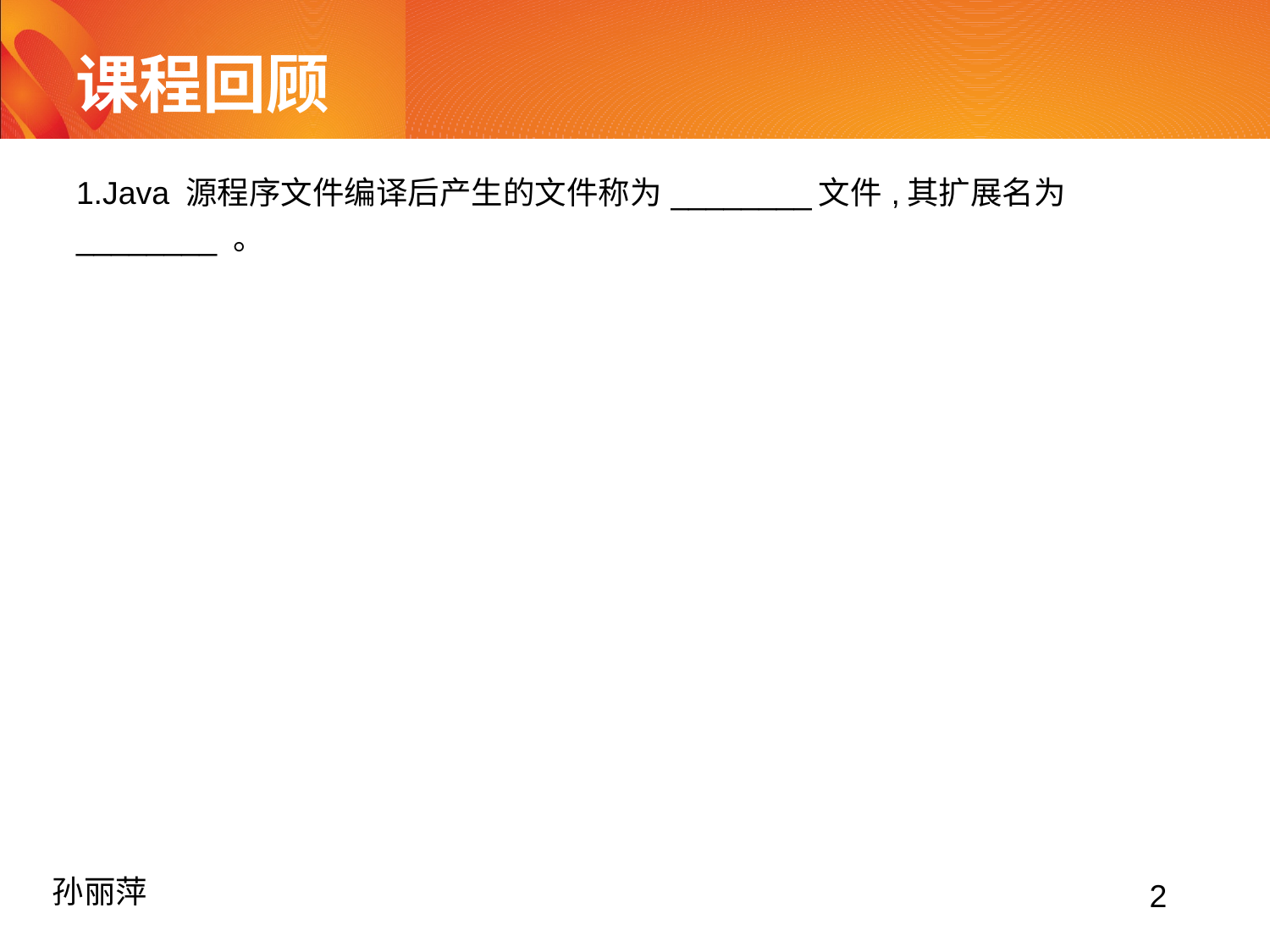

# 课程回顾
| 1.Java 源程序文件编译后产生的文件称为\_\_\_\_\_\_\_\_文件,其扩展名为 \_\_\_\_\_\_\_\_ 。 |
| --- |